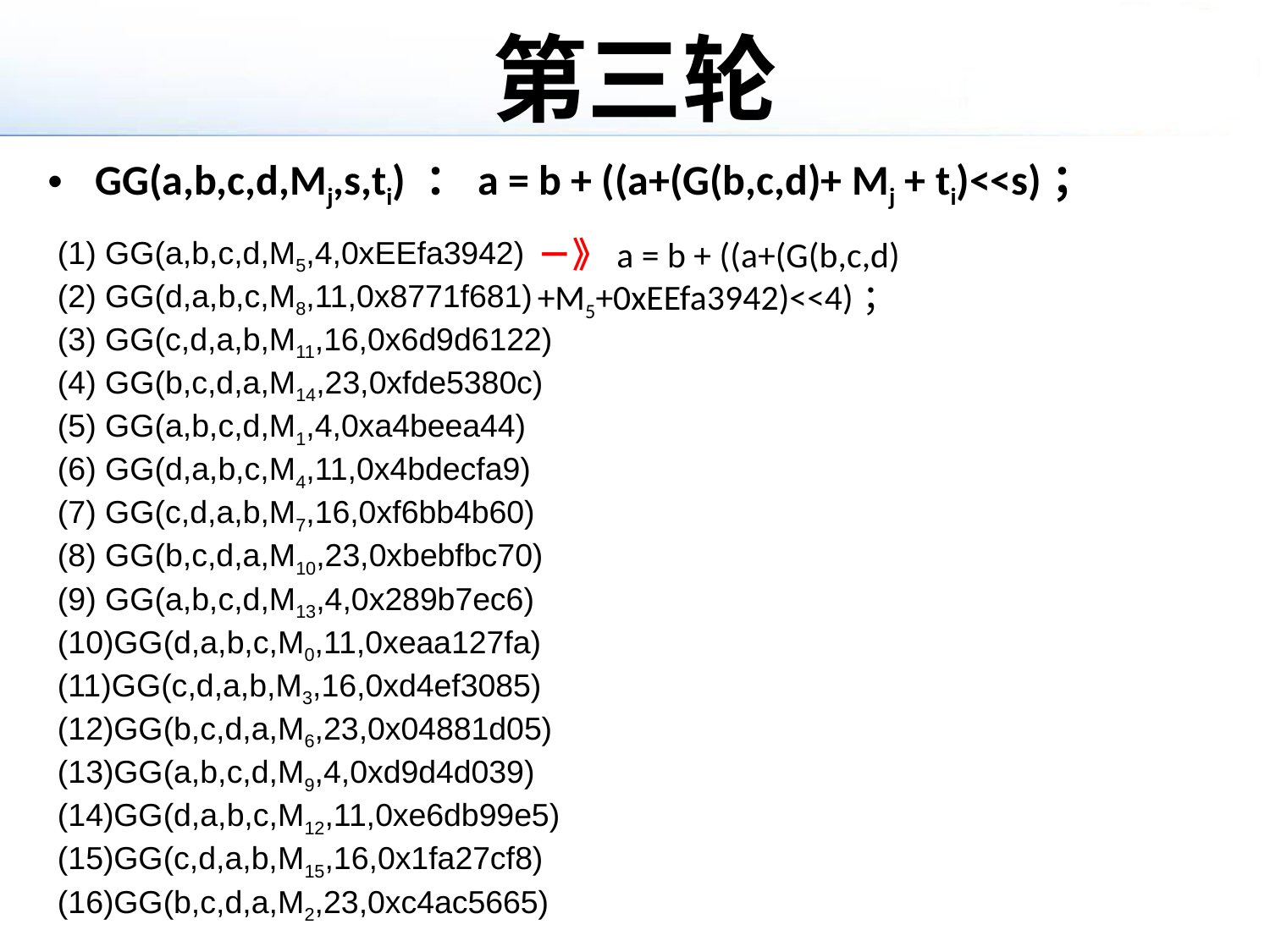

# 第三轮
GG(a,b,c,d,Mj,s,ti) ：a = b + ((a+(G(b,c,d)+ Mj + ti)<<s)；
GG(a,b,c,d,M5,4,0xEEfa3942)
GG(d,a,b,c,M8,11,0x8771f681)
GG(c,d,a,b,M11,16,0x6d9d6122)
GG(b,c,d,a,M14,23,0xfde5380c)
GG(a,b,c,d,M1,4,0xa4beea44)
GG(d,a,b,c,M4,11,0x4bdecfa9)
GG(c,d,a,b,M7,16,0xf6bb4b60)
GG(b,c,d,a,M10,23,0xbebfbc70)
GG(a,b,c,d,M13,4,0x289b7ec6)
GG(d,a,b,c,M0,11,0xeaa127fa)
GG(c,d,a,b,M3,16,0xd4ef3085)
GG(b,c,d,a,M6,23,0x04881d05)
GG(a,b,c,d,M9,4,0xd9d4d039)
GG(d,a,b,c,M12,11,0xe6db99e5)
GG(c,d,a,b,M15,16,0x1fa27cf8)
GG(b,c,d,a,M2,23,0xc4ac5665)
－》a = b + ((a+(G(b,c,d)+M5+0xEEfa3942)<<4)；